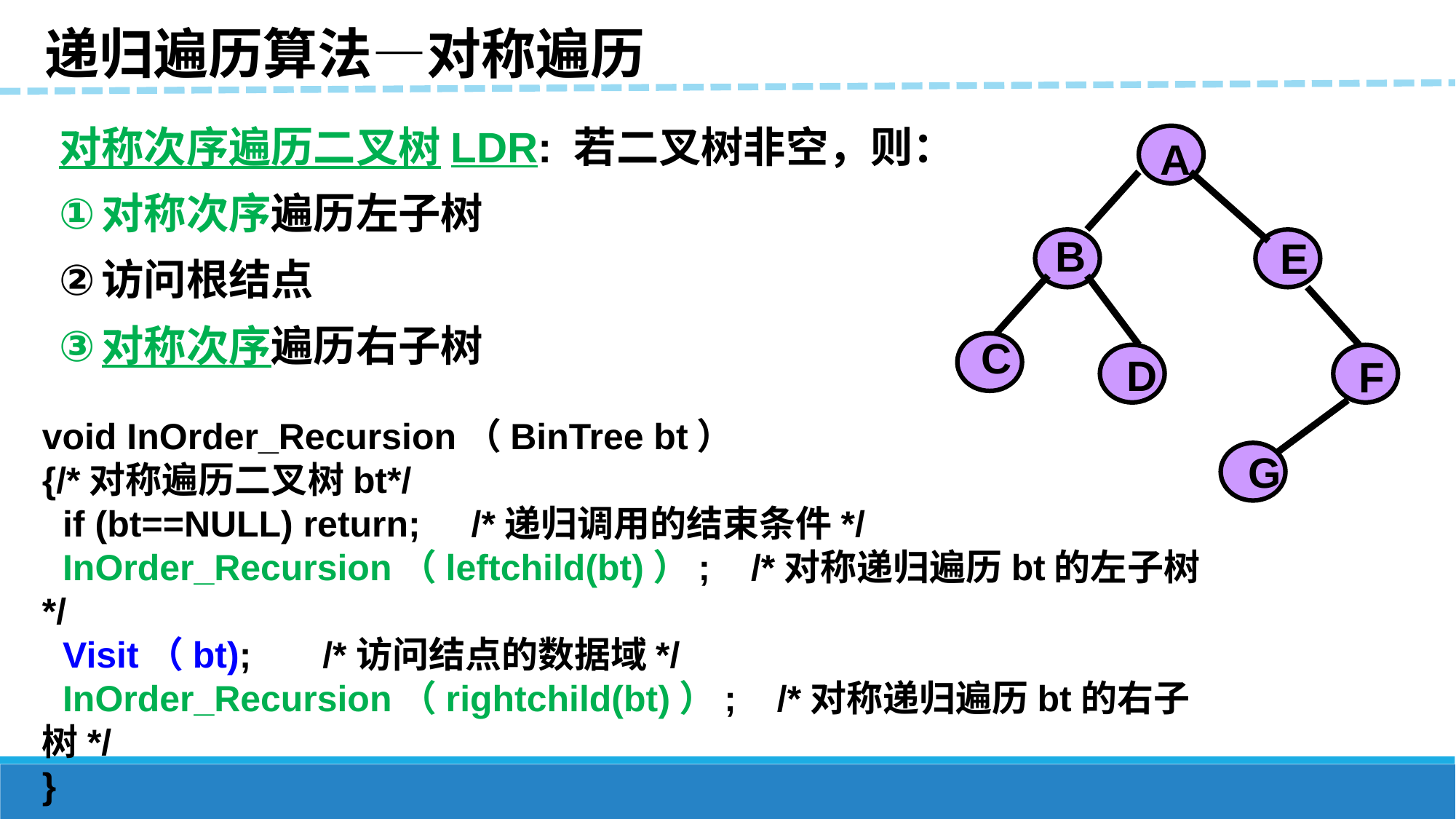

递归遍历算法—对称遍历
对称次序遍历二叉树LDR: 若二叉树非空，则：
对称次序遍历左子树
访问根结点
对称次序遍历右子树

A

B
E

C

D

F

G
void InOrder_Recursion（BinTree bt）
{/*对称遍历二叉树bt*/
  if (bt==NULL) return;     /*递归调用的结束条件*/
  InOrder_Recursion（leftchild(bt)）;    /*对称递归遍历bt的左子树*/
  Visit（bt);       /*访问结点的数据域*/
  InOrder_Recursion（rightchild(bt)）;    /*对称递归遍历bt的右子树*/
}